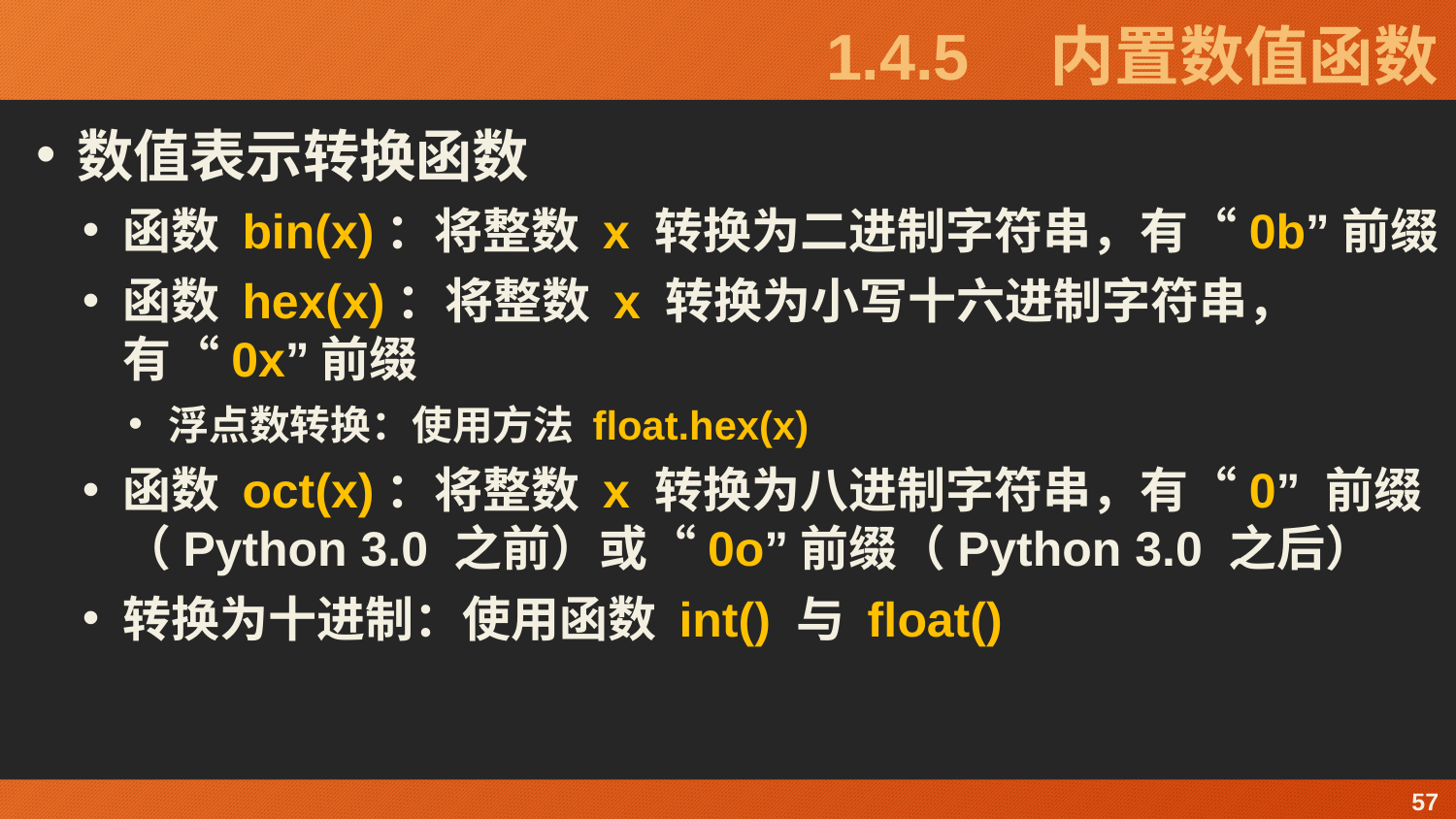

# 1.4.5　内置数值函数
数值表示转换函数
函数 bin(x)：将整数 x 转换为二进制字符串，有“0b”前缀
函数 hex(x)：将整数 x 转换为小写十六进制字符串，有“0x”前缀
浮点数转换：使用方法 float.hex(x)
函数 oct(x)：将整数 x 转换为八进制字符串，有“0” 前缀（Python 3.0 之前）或“0o”前缀（Python 3.0 之后）
转换为十进制：使用函数 int() 与 float()
57